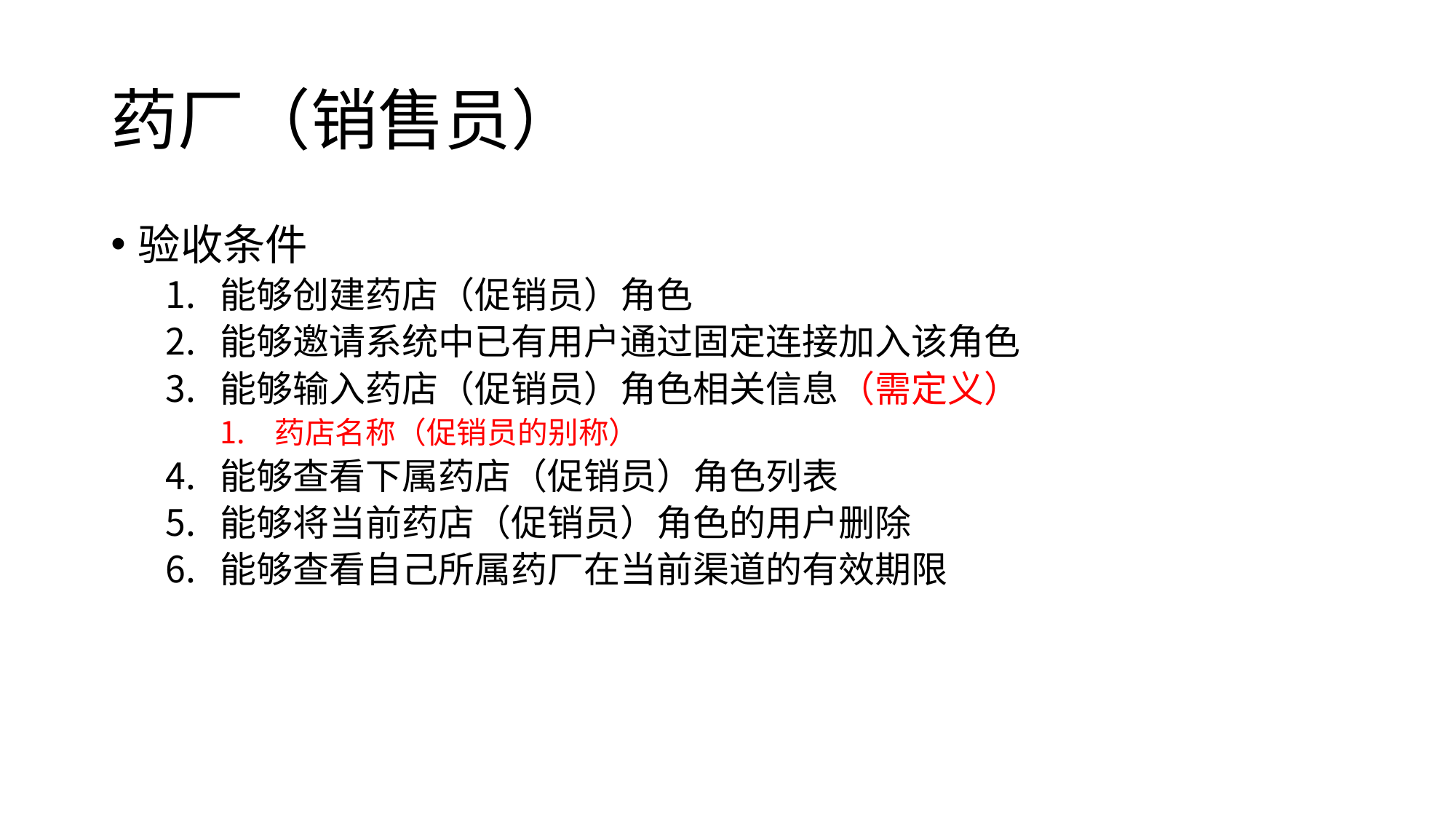

# 药厂（销售员）
验收条件
能够创建药店（促销员）角色
能够邀请系统中已有用户通过固定连接加入该角色
能够输入药店（促销员）角色相关信息（需定义）
药店名称（促销员的别称）
能够查看下属药店（促销员）角色列表
能够将当前药店（促销员）角色的用户删除
能够查看自己所属药厂在当前渠道的有效期限